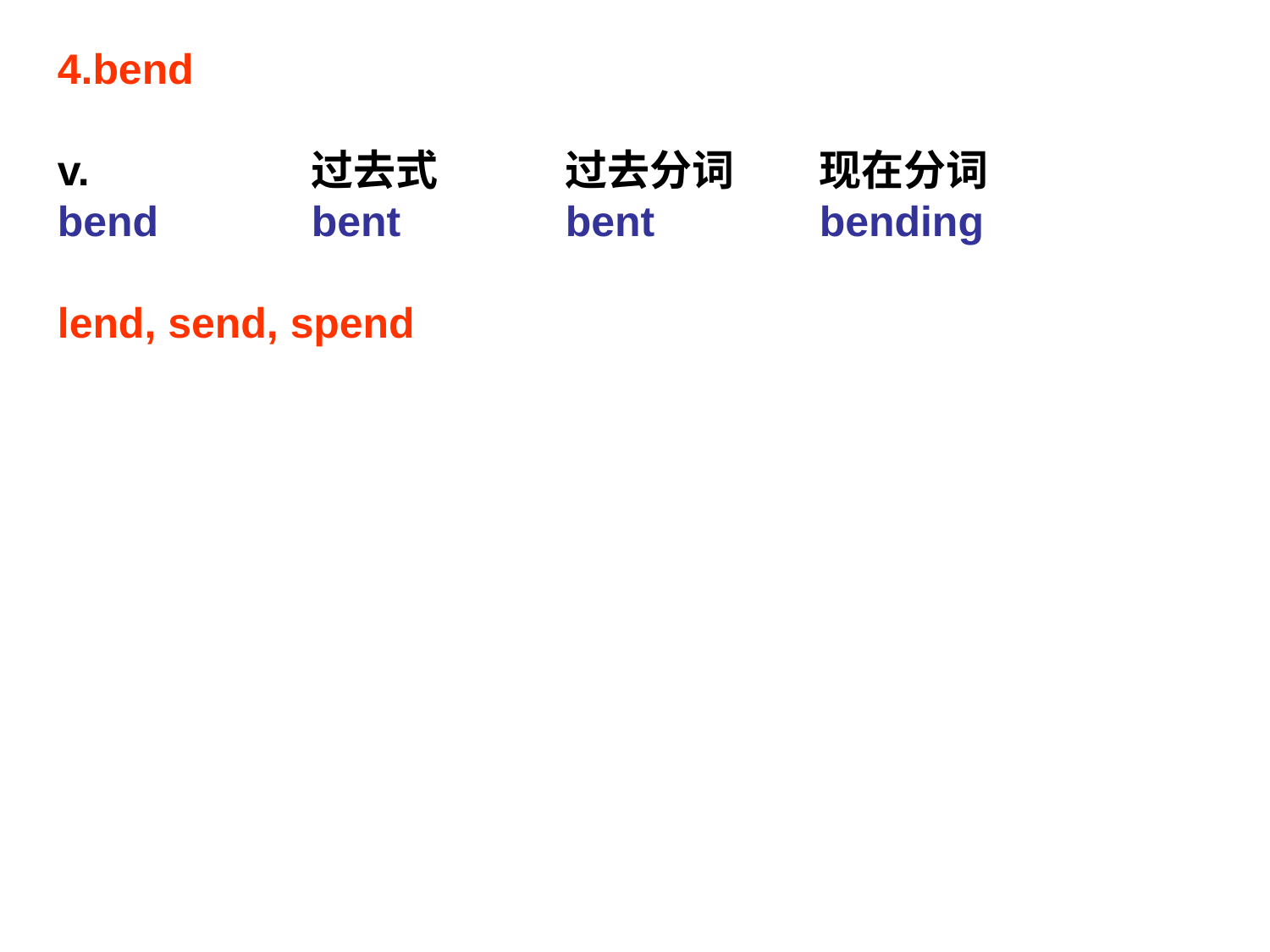

4.bend

v.		过去式	过去分词	现在分词
bend		bent		bent		bending

lend, send, spend